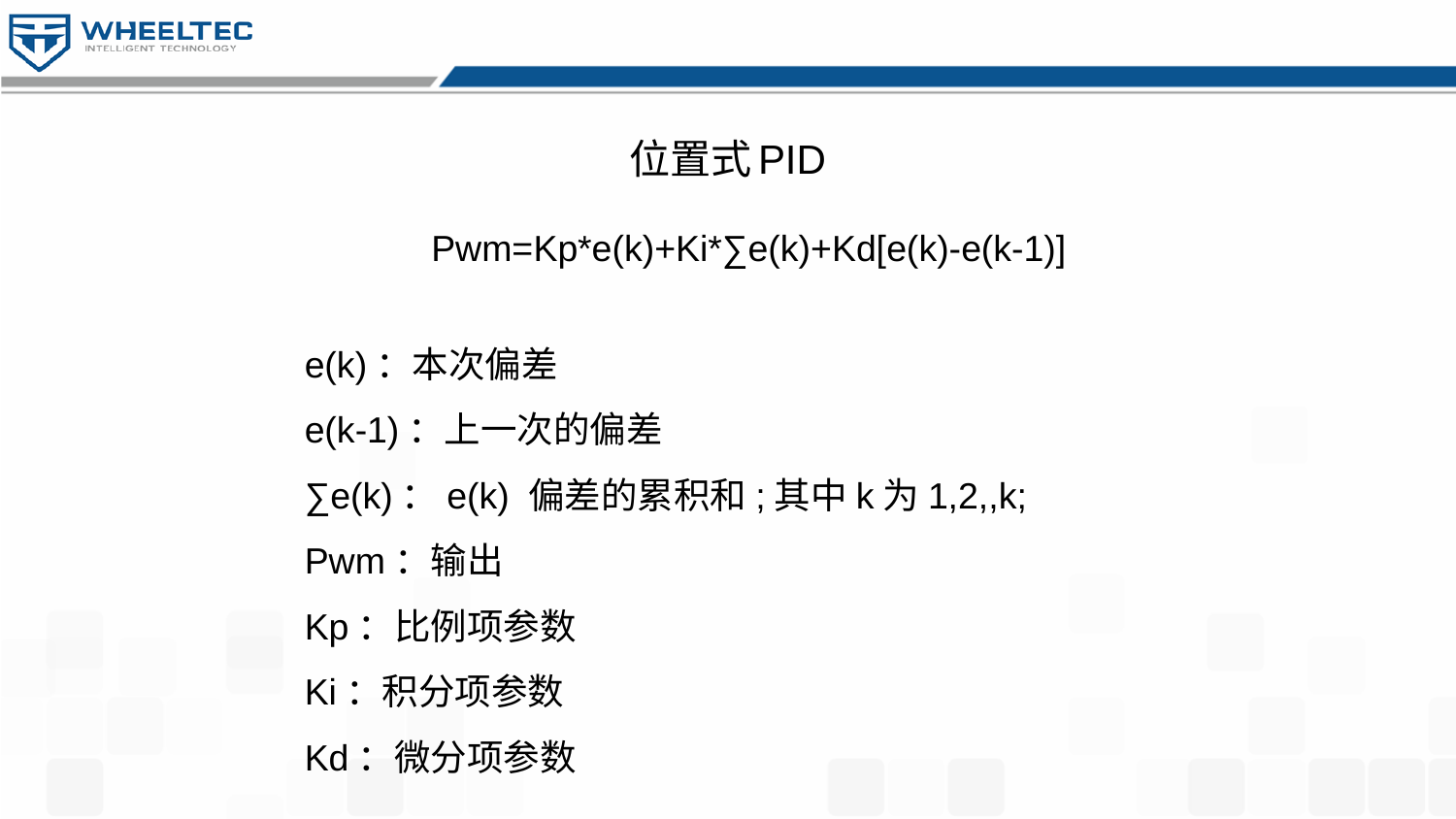

位置式PID
Pwm=Kp*e(k)+Ki*∑e(k)+Kd[e(k)-e(k-1)]
		e(k)：本次偏差
		e(k-1)：上一次的偏差
		∑e(k)：e(k) 偏差的累积和;其中k为1,2,,k;
		Pwm：输出
		Kp：比例项参数
		Ki：积分项参数
		Kd：微分项参数